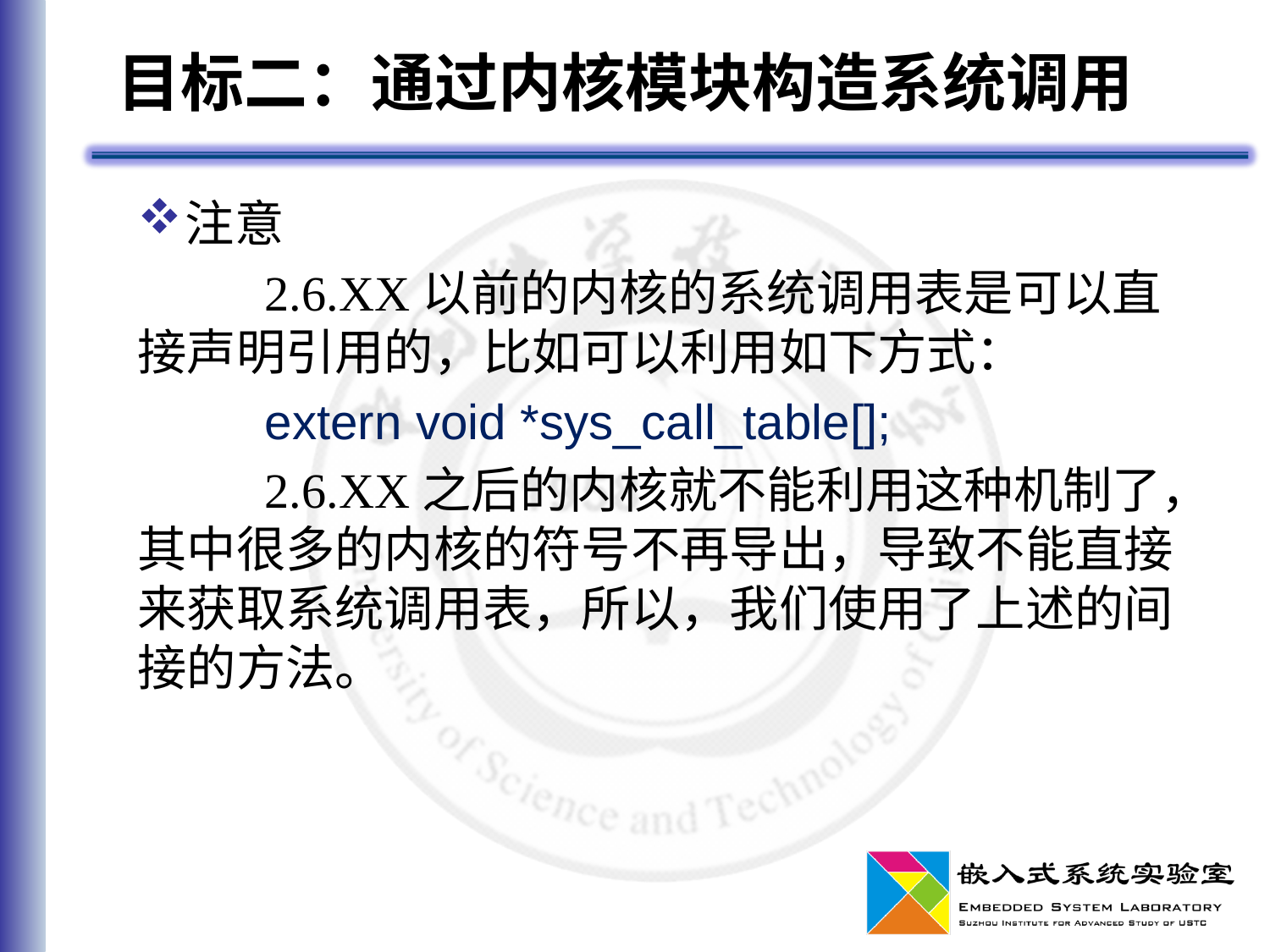

# 目标二：通过内核模块构造系统调用
注意
	2.6.XX以前的内核的系统调用表是可以直接声明引用的，比如可以利用如下方式：
	extern void *sys_call_table[];
	2.6.XX之后的内核就不能利用这种机制了，其中很多的内核的符号不再导出，导致不能直接来获取系统调用表，所以，我们使用了上述的间接的方法。